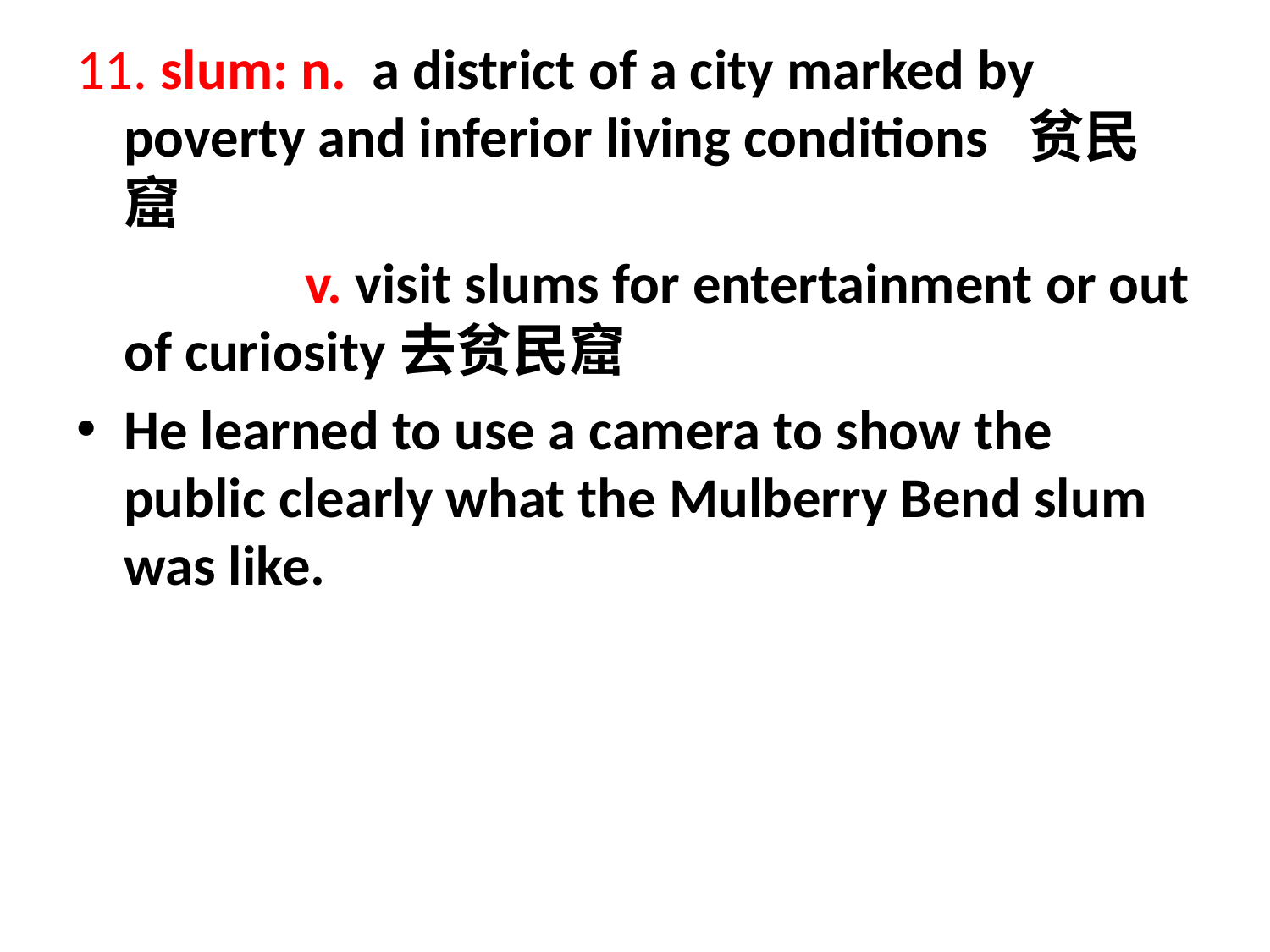

11. slum: n.  a district of a city marked by   poverty and inferior living conditions  贫民窟
                  v. visit slums for entertainment or out of curiosity去贫民窟
He learned to use a camera to show the public clearly what the Mulberry Bend slum was like.

#